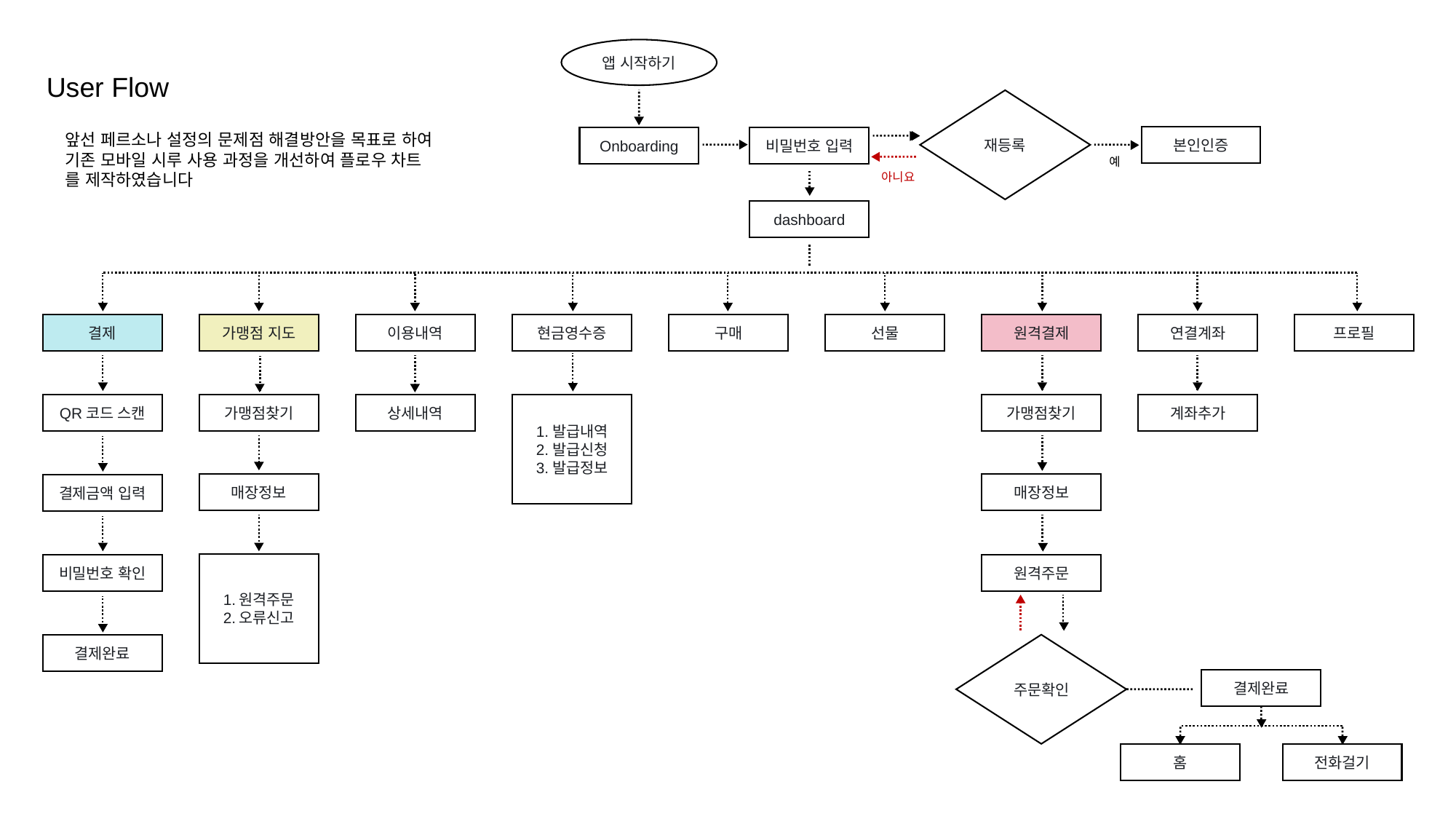

앱 시작하기
User Flow
재등록

앞선 페르소나 설정의 문제점 해결방안을 목표로 하여
기존 모바일 시루 사용 과정을 개선하여 플로우 차트
를 제작하였습니다
본인인증
Onboarding
비밀번호 입력

예

아니요

dashboard

결제
가맹점 지도
이용내역
현금영수증
구매
선물
원격결제
연결계좌
프로필

계좌추가
QR코드 스캔
가맹점찾기
상세내역
1.발급내역
2.발급신청
3.발급정보
가맹점찾기

매장정보
매장정보
결제금액 입력

1.원격주문
2.오류신고
원격주문
비밀번호 확인

결제완료
주문확인
결제완료

홈
전화걸기